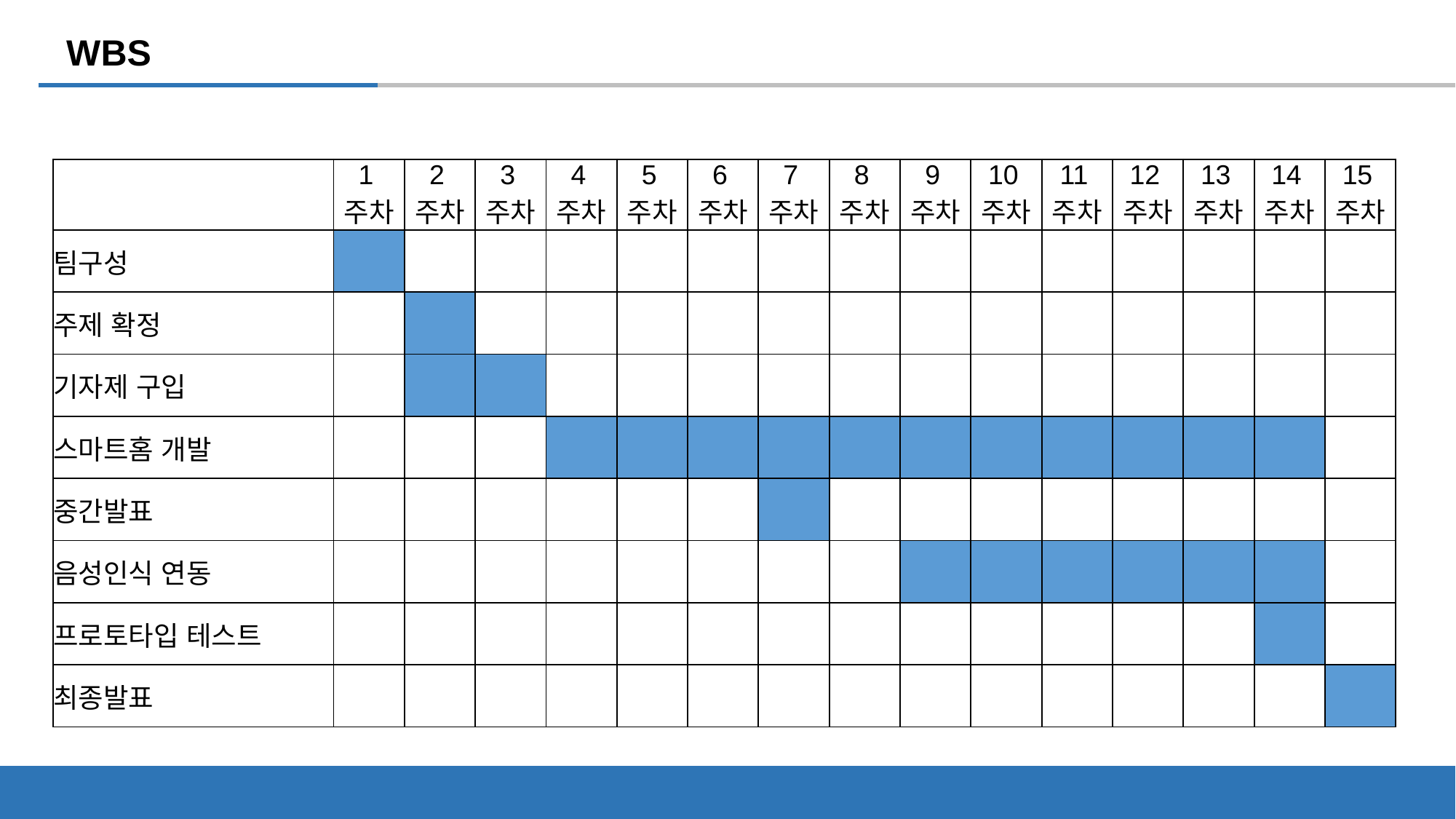

WBS
|  | 1주차 | 2주차 | 3주차 | 4주차 | 5주차 | 6주차 | 7주차 | 8주차 | 9주차 | 10주차 | 11주차 | 12주차 | 13주차 | 14주차 | 15주차 |
| --- | --- | --- | --- | --- | --- | --- | --- | --- | --- | --- | --- | --- | --- | --- | --- |
| 팀구성 |  |  |  |  |  |  |  |  |  |  |  |  |  |  |  |
| 주제 확정 |  |  |  |  |  |  |  |  |  |  |  |  |  |  |  |
| 기자제 구입 |  |  |  |  |  |  |  |  |  |  |  |  |  |  |  |
| 스마트홈 개발 |  |  |  |  |  |  |  |  |  |  |  |  |  |  |  |
| 중간발표 |  |  |  |  |  |  |  |  |  |  |  |  |  |  |  |
| 음성인식 연동 |  |  |  |  |  |  |  |  |  |  |  |  |  |  |  |
| 프로토타입 테스트 |  |  |  |  |  |  |  |  |  |  |  |  |  |  |  |
| 최종발표 |  |  |  |  |  |  |  |  |  |  |  |  |  |  |  |